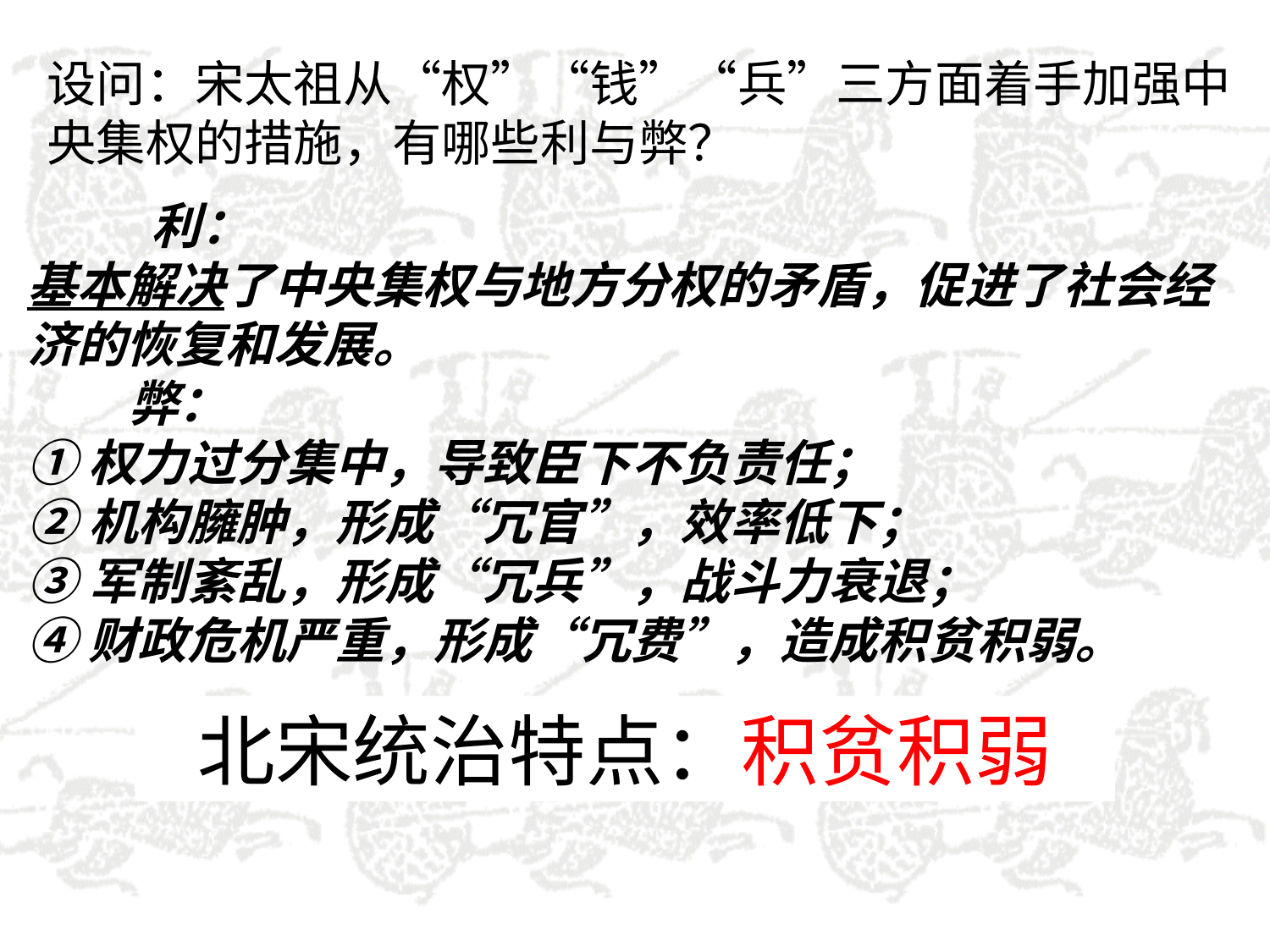

设问：宋太祖从“权”“钱”“兵”三方面着手加强中央集权的措施，有哪些利与弊？
          利：
基本解决了中央集权与地方分权的矛盾，促进了社会经济的恢复和发展。
        弊：
①权力过分集中，导致臣下不负责任；
②机构臃肿，形成“冗官”，效率低下；
③军制紊乱，形成“冗兵”，战斗力衰退；
④财政危机严重，形成“冗费”，造成积贫积弱。
北宋统治特点：积贫积弱